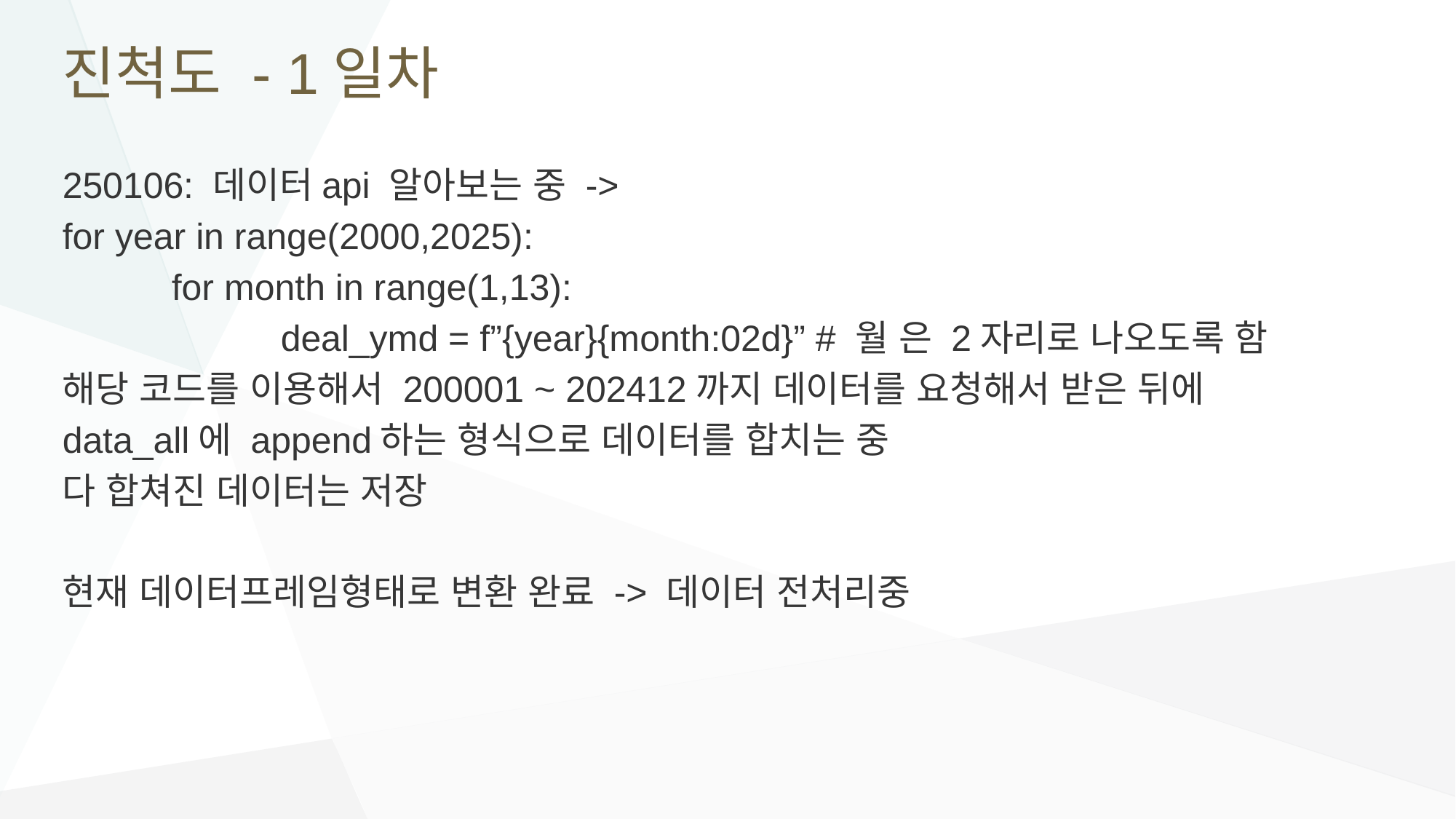

# 진척도 - 1일차
250106: 데이터api 알아보는 중 ->
for year in range(2000,2025):
	for month in range(1,13):
		deal_ymd = f”{year}{month:02d}” # 월 은 2자리로 나오도록 함
해당 코드를 이용해서 200001 ~ 202412까지 데이터를 요청해서 받은 뒤에
data_all에 append하는 형식으로 데이터를 합치는 중
다 합쳐진 데이터는 저장

현재 데이터프레임형태로 변환 완료 -> 데이터 전처리중